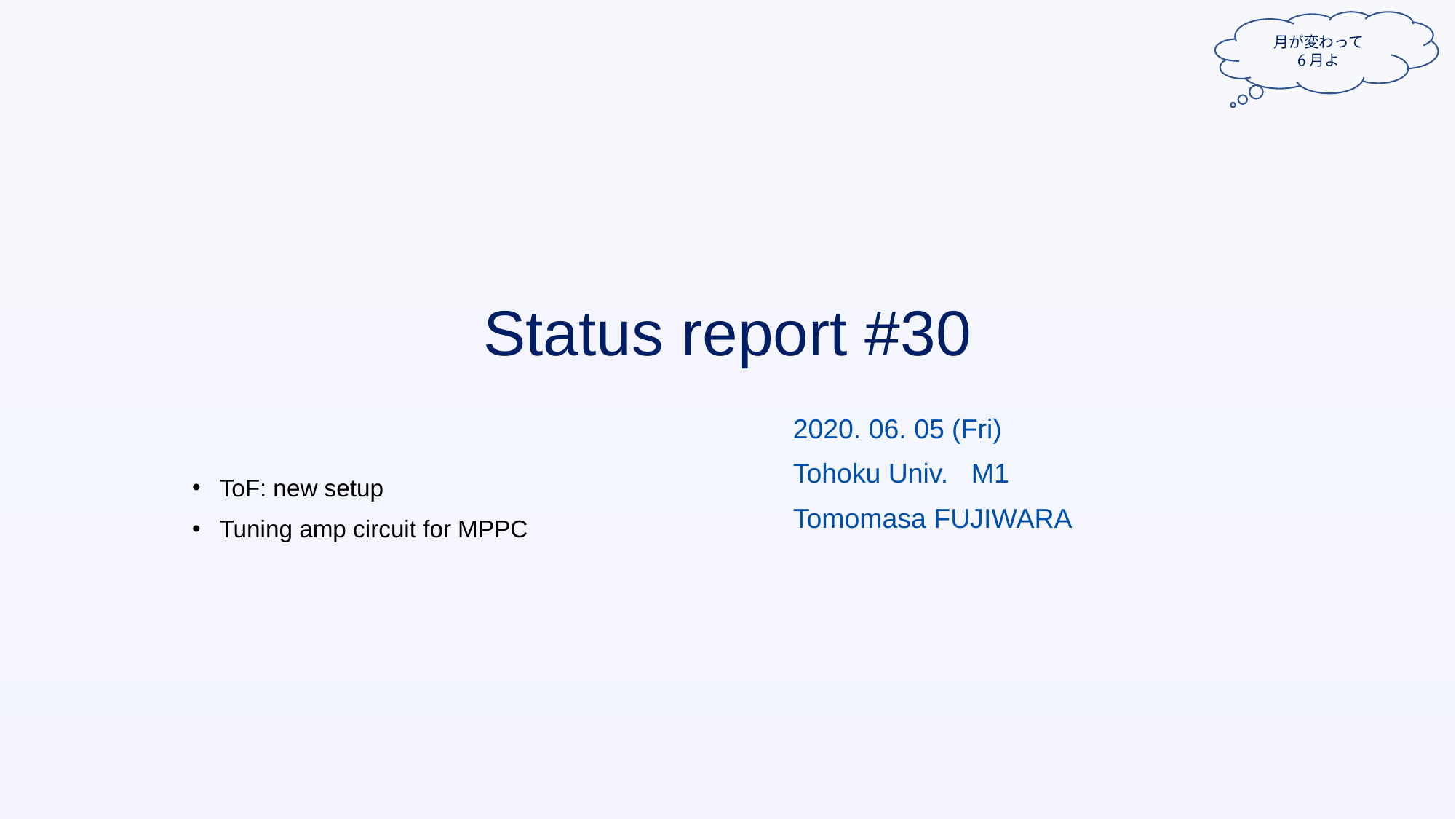

月が変わって
6月よ
# Status report #30

2020. 06. 05 (Fri)
Tohoku Univ.   M1
Tomomasa FUJIWARA
ToF: new setup
Tuning amp circuit for MPPC